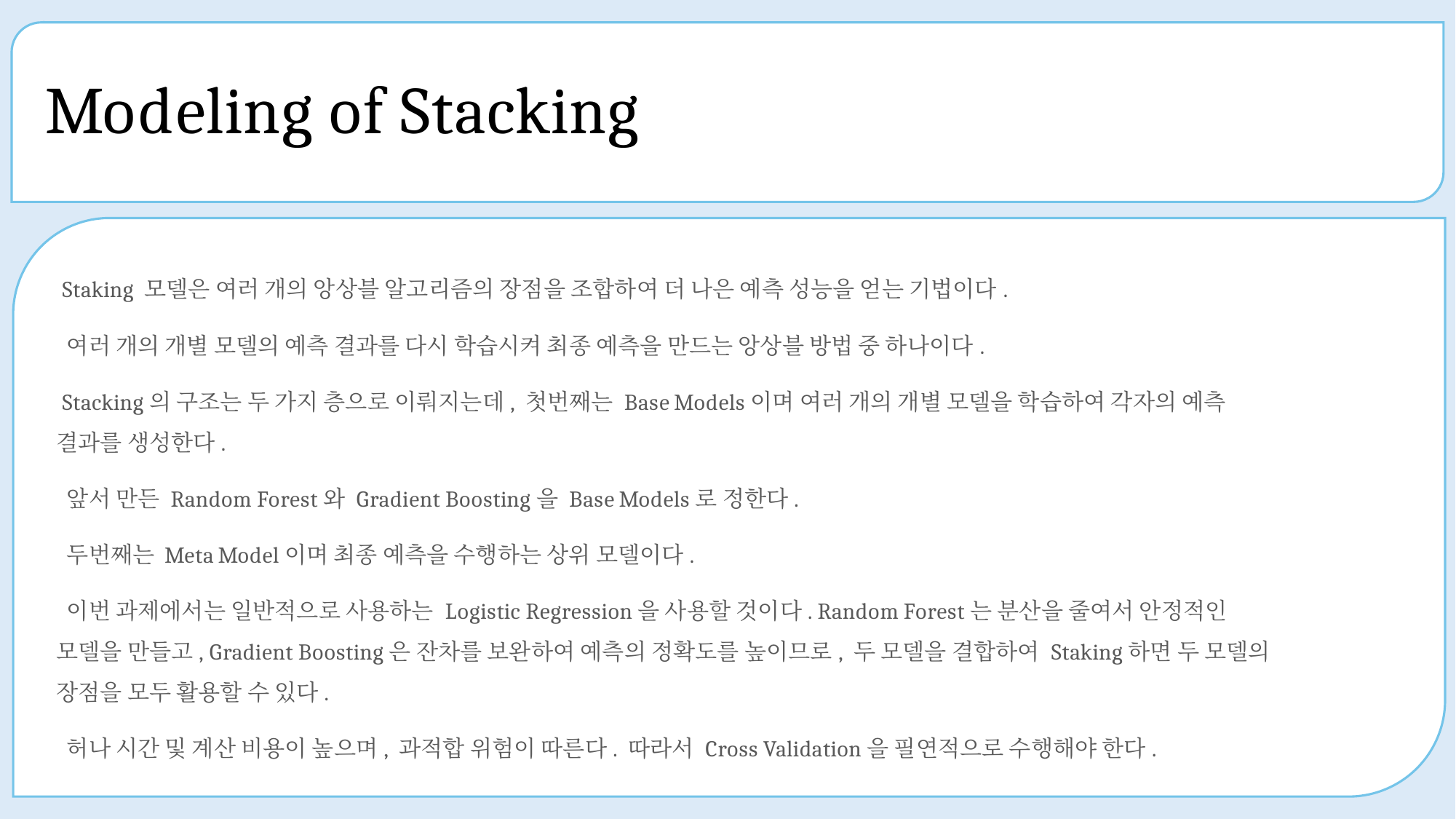

# Modeling of Stacking

 Staking 모델은 여러 개의 앙상블 알고리즘의 장점을 조합하여 더 나은 예측 성능을 얻는 기법이다.
 여러 개의 개별 모델의 예측 결과를 다시 학습시켜 최종 예측을 만드는 앙상블 방법 중 하나이다.
 Stacking의 구조는 두 가지 층으로 이뤄지는데, 첫번째는 Base Models이며 여러 개의 개별 모델을 학습하여 각자의 예측 결과를 생성한다.
 앞서 만든 Random Forest와 Gradient Boosting을 Base Models로 정한다.
 두번째는 Meta Model이며 최종 예측을 수행하는 상위 모델이다.
 이번 과제에서는 일반적으로 사용하는 Logistic Regression을 사용할 것이다. Random Forest는 분산을 줄여서 안정적인 모델을 만들고, Gradient Boosting은 잔차를 보완하여 예측의 정확도를 높이므로, 두 모델을 결합하여 Staking하면 두 모델의 장점을 모두 활용할 수 있다.
 허나 시간 및 계산 비용이 높으며, 과적합 위험이 따른다. 따라서 Cross Validation을 필연적으로 수행해야 한다.